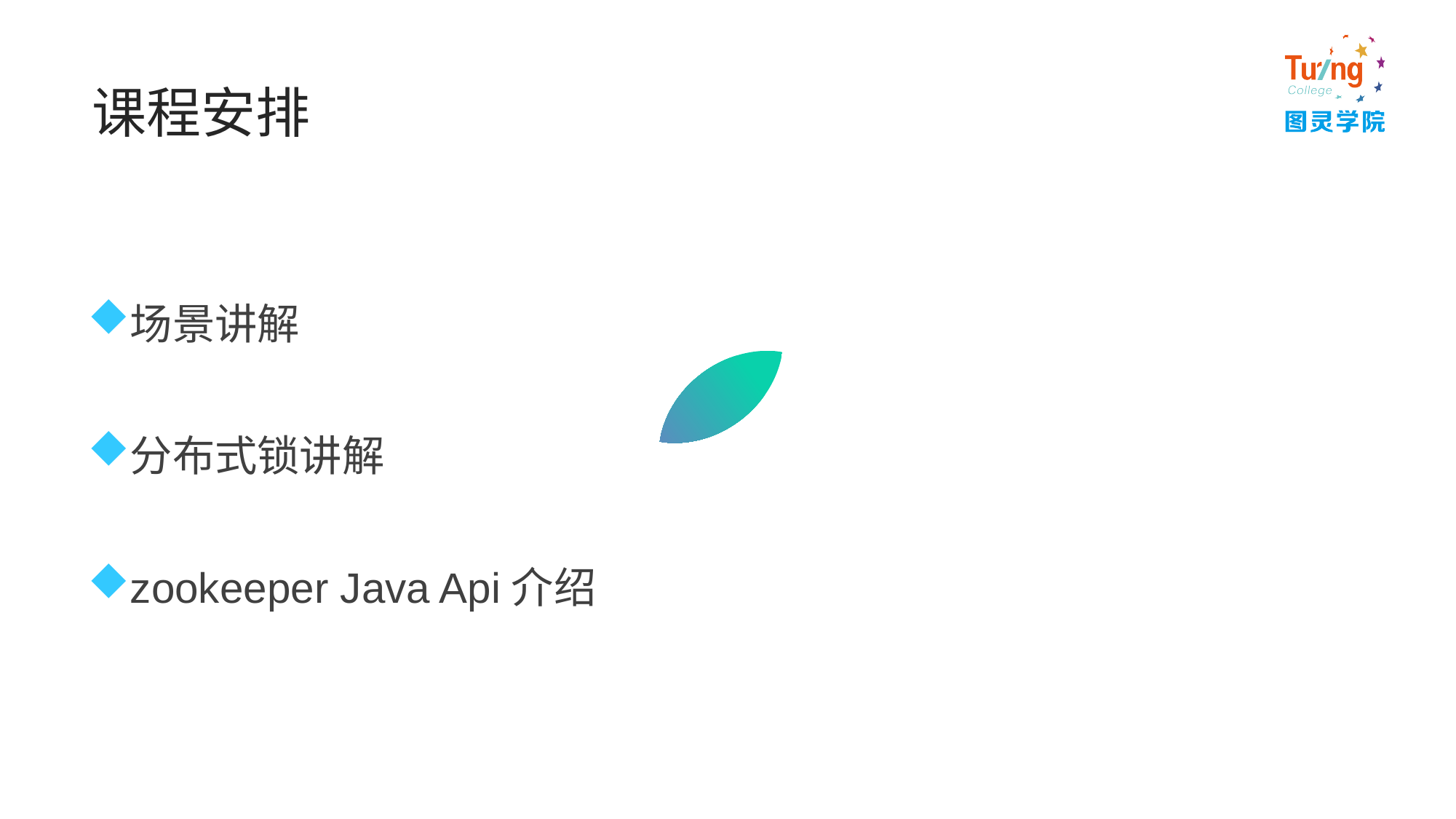

# 课程安排

场景讲解

分布式锁讲解

zookeeper Java Api介绍